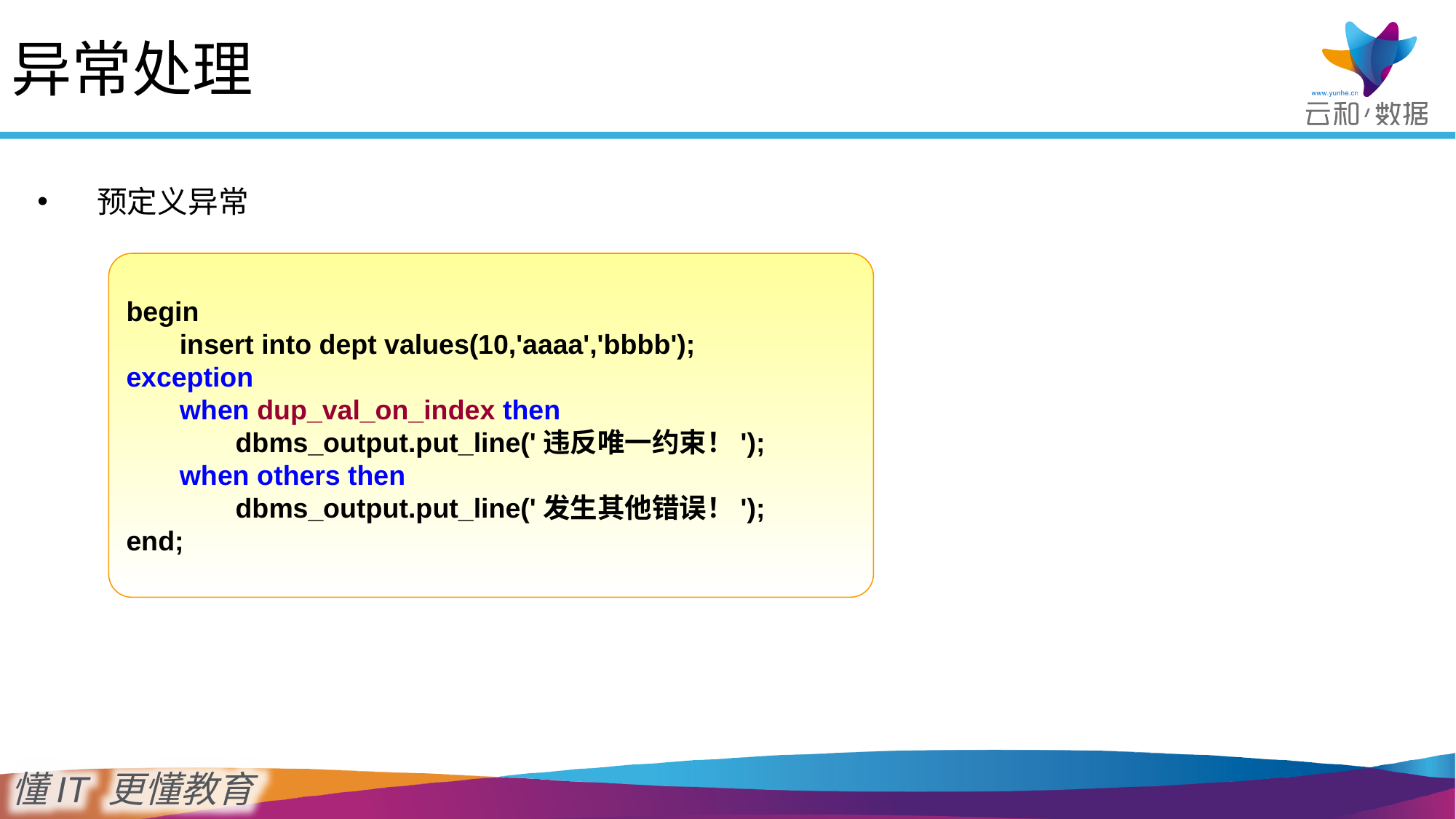

异常处理
 预定义异常

begin
  	insert into dept values(10,'aaaa','bbbb');
exception
  	when dup_val_on_index then
    		dbms_output.put_line('违反唯一约束！');
    	when others then
    		dbms_output.put_line('发生其他错误！');
end;